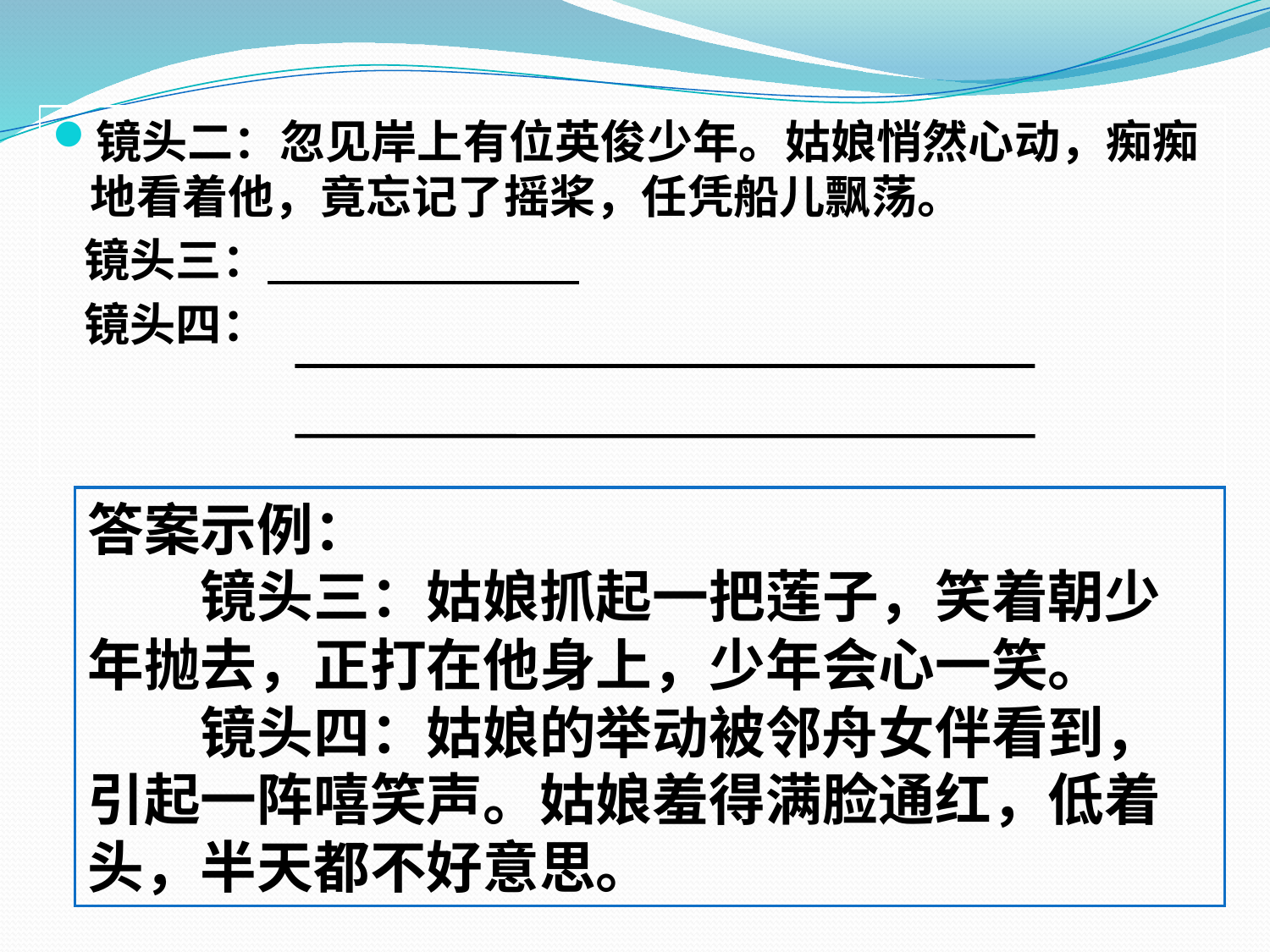

镜头二：忽见岸上有位英俊少年。姑娘悄然心动，痴痴地看着他，竟忘记了摇桨，任凭船儿飘荡。
  镜头三：
  镜头四：

答案示例：
　　镜头三：姑娘抓起一把莲子，笑着朝少年抛去，正打在他身上，少年会心一笑。
　　镜头四：姑娘的举动被邻舟女伴看到，引起一阵嘻笑声。姑娘羞得满脸通红，低着头，半天都不好意思。